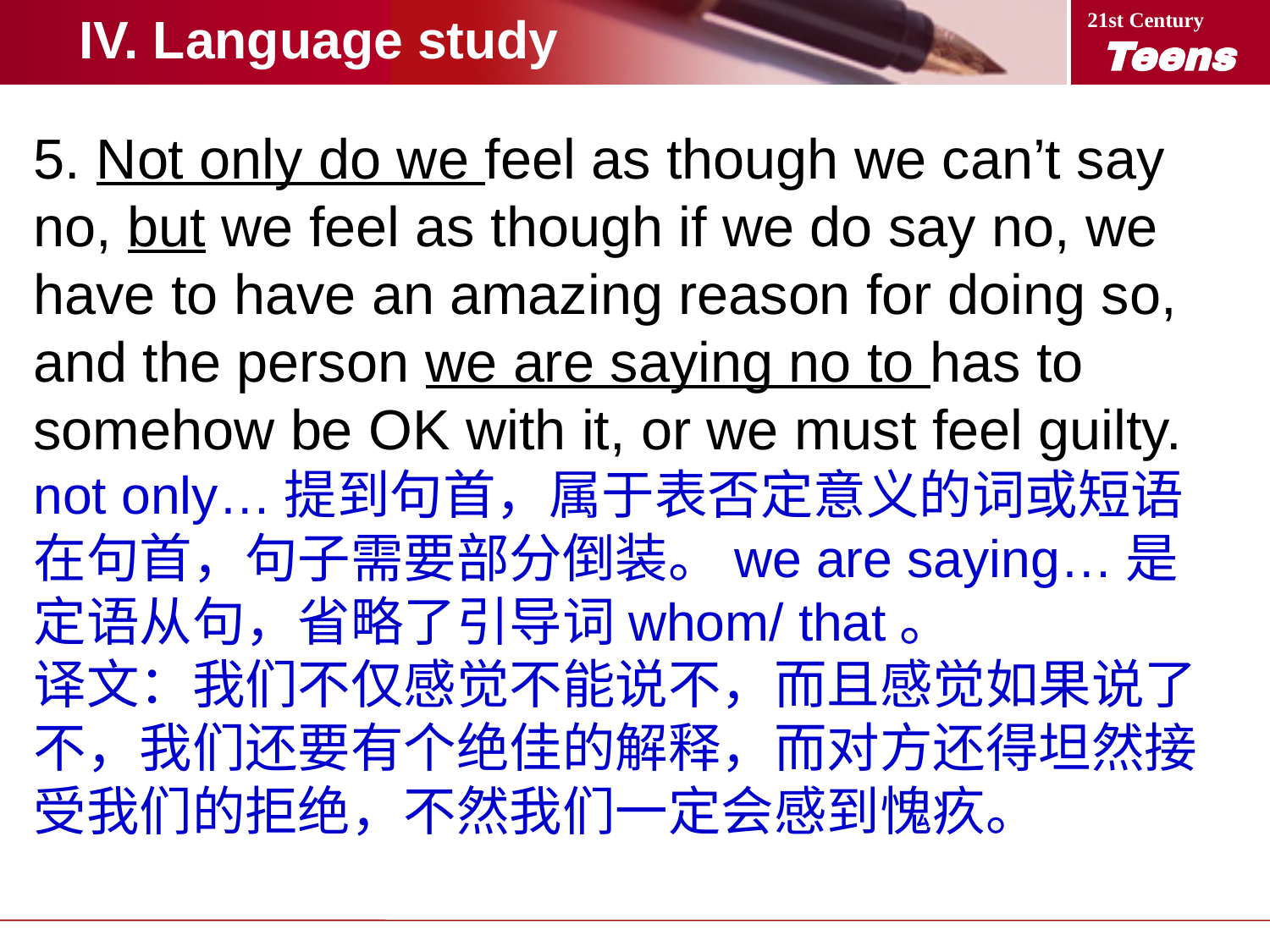

IV. Language study
5. Not only do we feel as though we can’t say no, but we feel as though if we do say no, we have to have an amazing reason for doing so, and the person we are saying no to has to somehow be OK with it, or we must feel guilty.
not only…提到句首，属于表否定意义的词或短语在句首，句子需要部分倒装。we are saying…是定语从句，省略了引导词whom/ that。
译文：我们不仅感觉不能说不，而且感觉如果说了不，我们还要有个绝佳的解释，而对方还得坦然接受我们的拒绝，不然我们一定会感到愧疚。